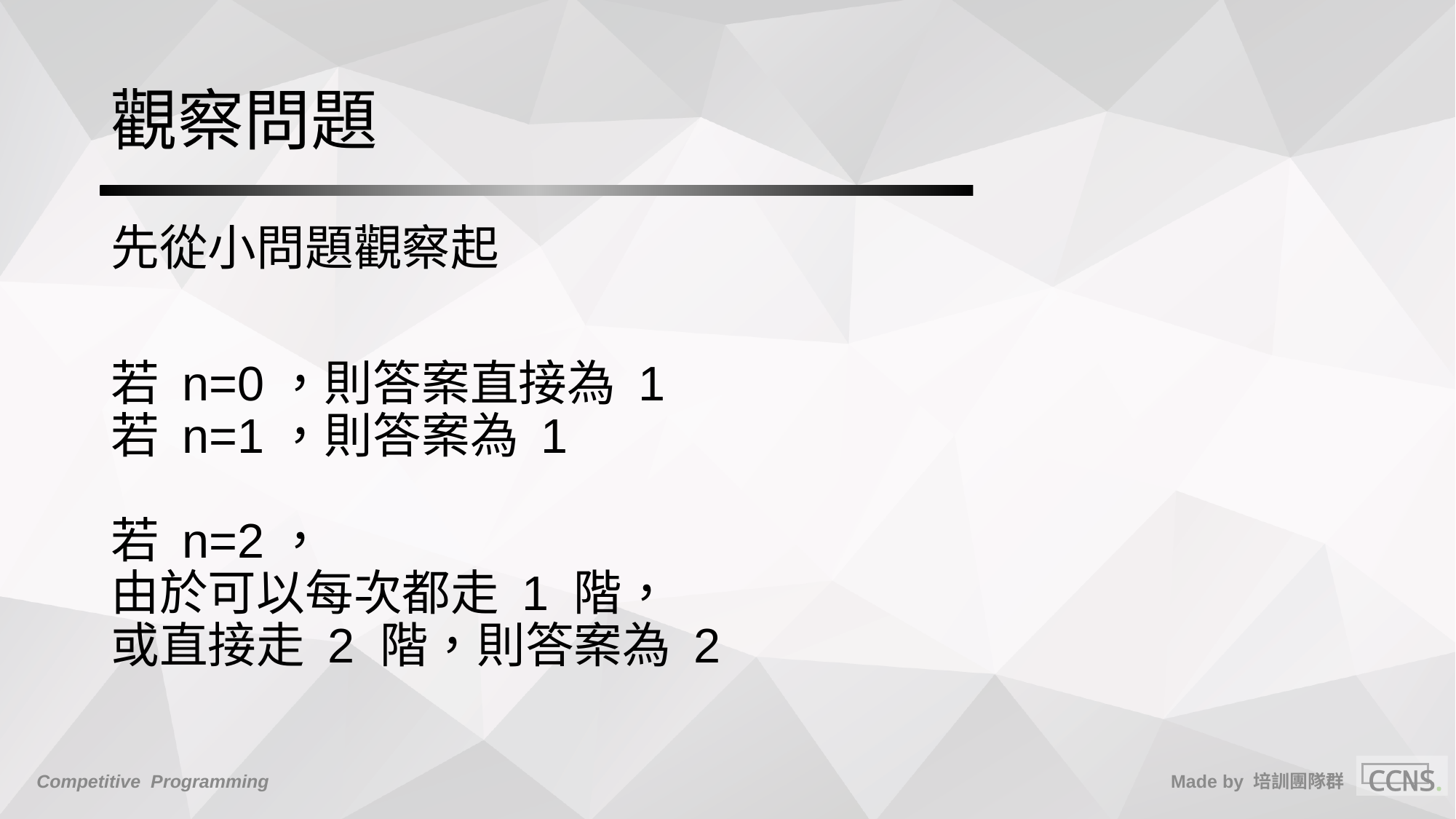

# 觀察問題
先從小問題觀察起

若 n=0，則答案直接為 1
若 n=1，則答案為 1
若 n=2，
由於可以每次都走 1 階，
或直接走 2 階，則答案為 2